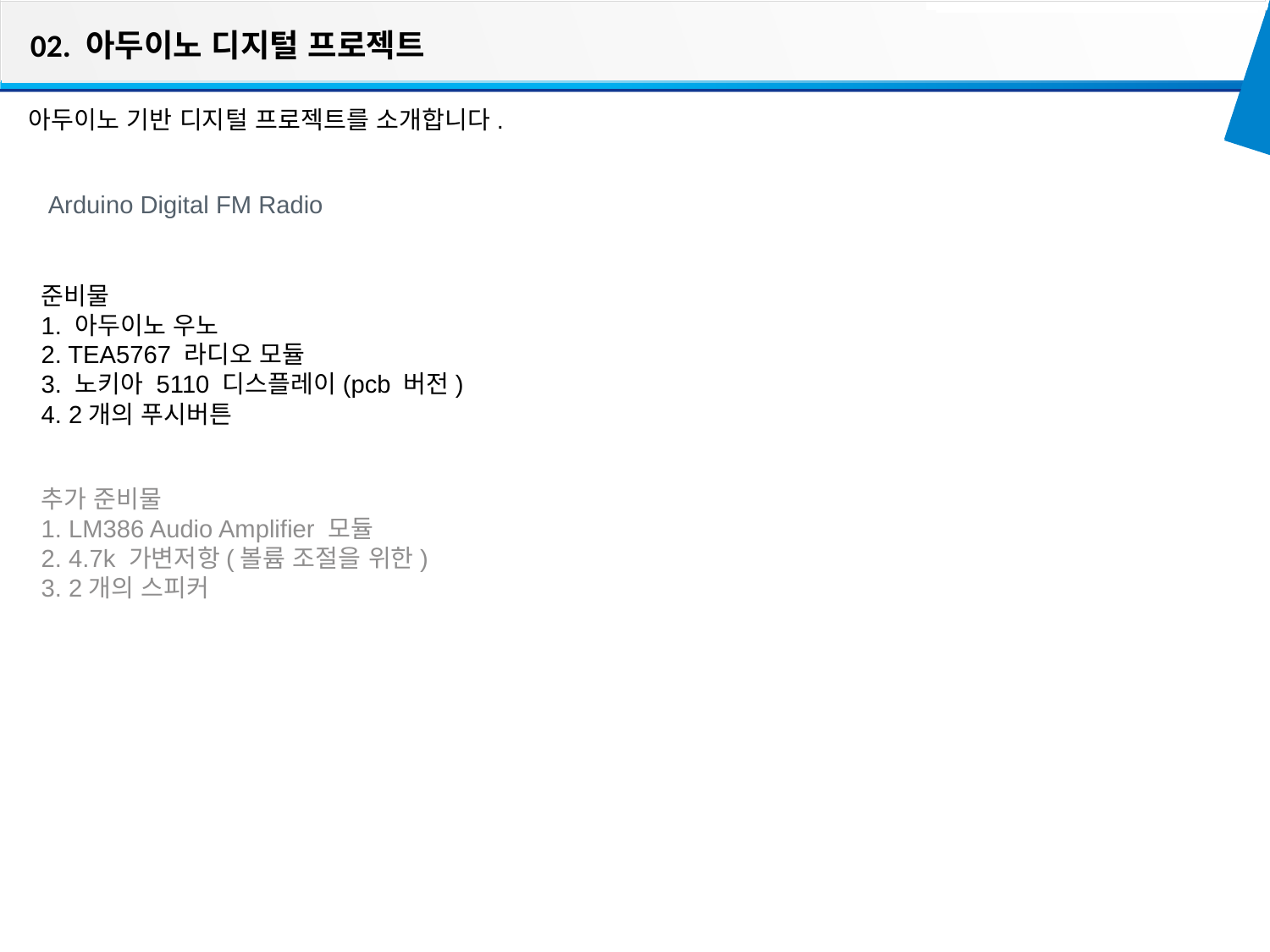

02. 아두이노 디지털 프로젝트

아두이노 기반 디지털 프로젝트를 소개합니다.
Arduino Digital FM Radio
준비물
1. 아두이노 우노
2. TEA5767 라디오 모듈
3. 노키아 5110 디스플레이(pcb 버전)
4. 2개의 푸시버튼
추가 준비물
1. LM386 Audio Amplifier 모듈
2. 4.7k 가변저항(볼륨 조절을 위한)
3. 2개의 스피커